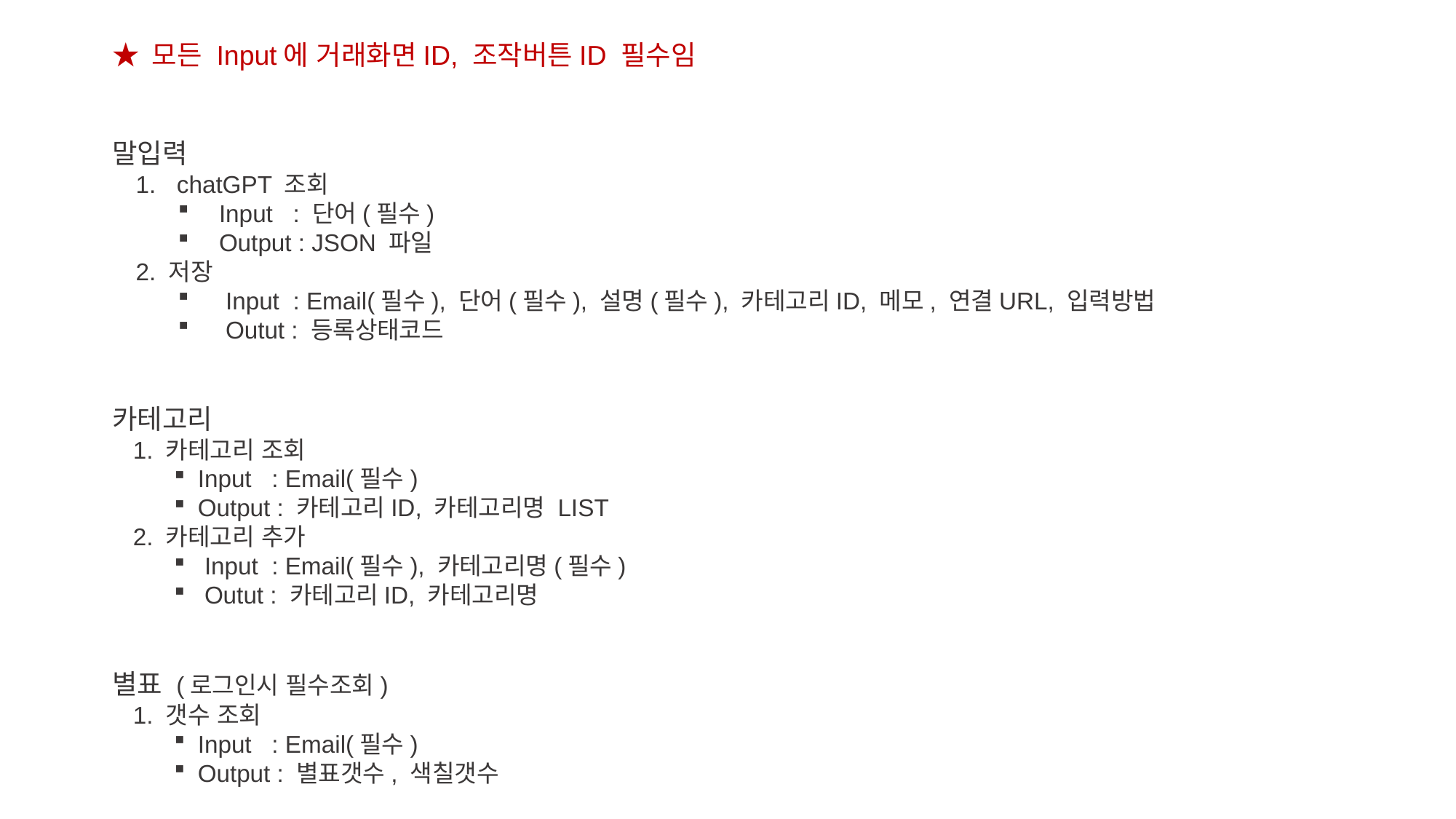

★ 모든 Input에 거래화면ID, 조작버튼ID 필수임

말입력
chatGPT 조회
Input   : 단어(필수)
Output : JSON 파일
2. 저장
 Input  : Email(필수), 단어(필수), 설명(필수), 카테고리ID, 메모, 연결URL, 입력방법
 Outut : 등록상태코드

카테고리
1. 카테고리 조회
Input   : Email(필수)
Output : 카테고리ID, 카테고리명 LIST
2. 카테고리 추가
 Input  : Email(필수), 카테고리명(필수)
 Outut : 카테고리ID, 카테고리명

별표 (로그인시 필수조회)
1. 갯수 조회
Input   : Email(필수)
Output : 별표갯수, 색칠갯수